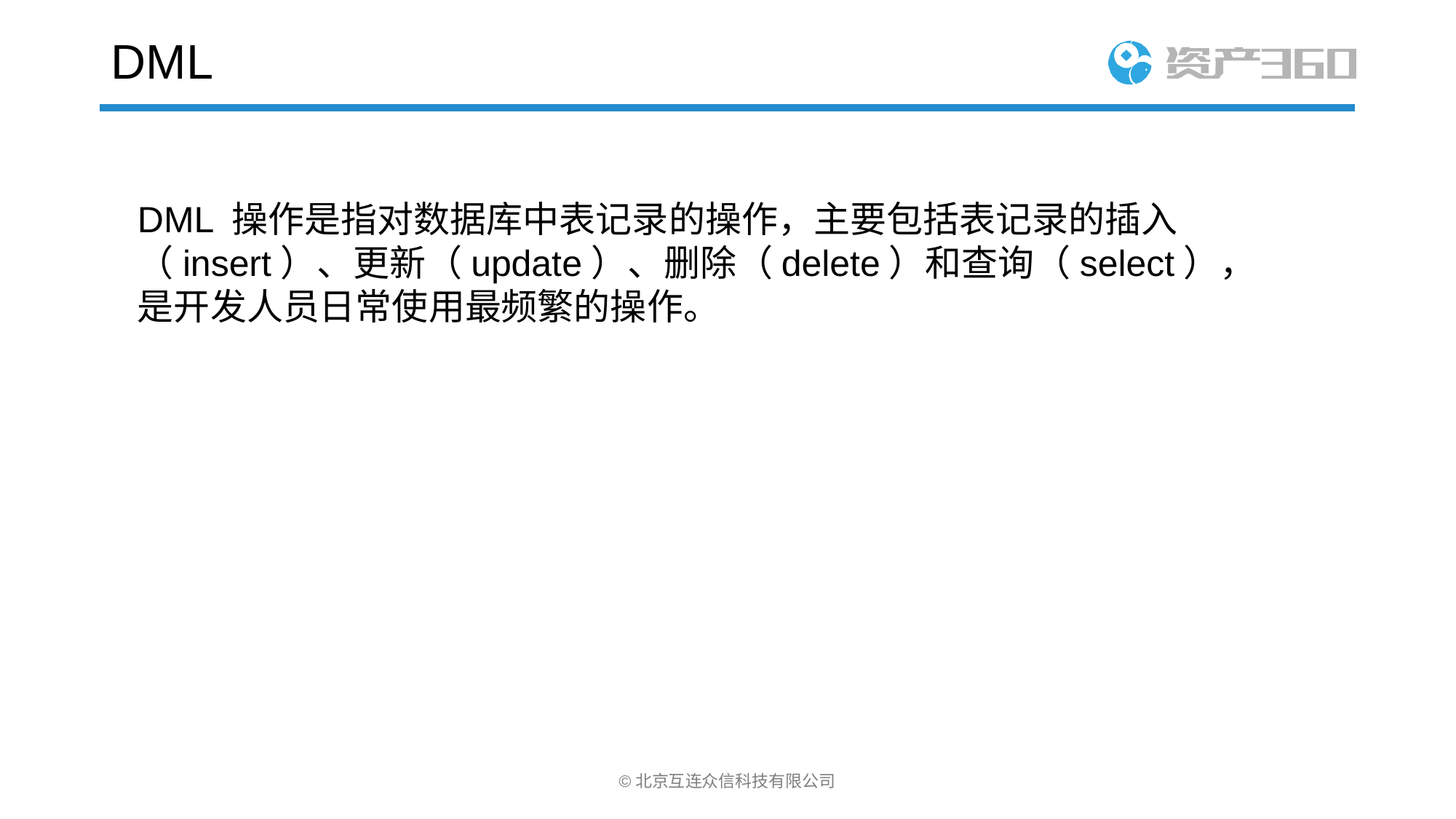

# DML
DML 操作是指对数据库中表记录的操作，主要包括表记录的插入（insert）、更新（update）、删除（delete）和查询（select），是开发人员日常使用最频繁的操作。
©北京互连众信科技有限公司
33